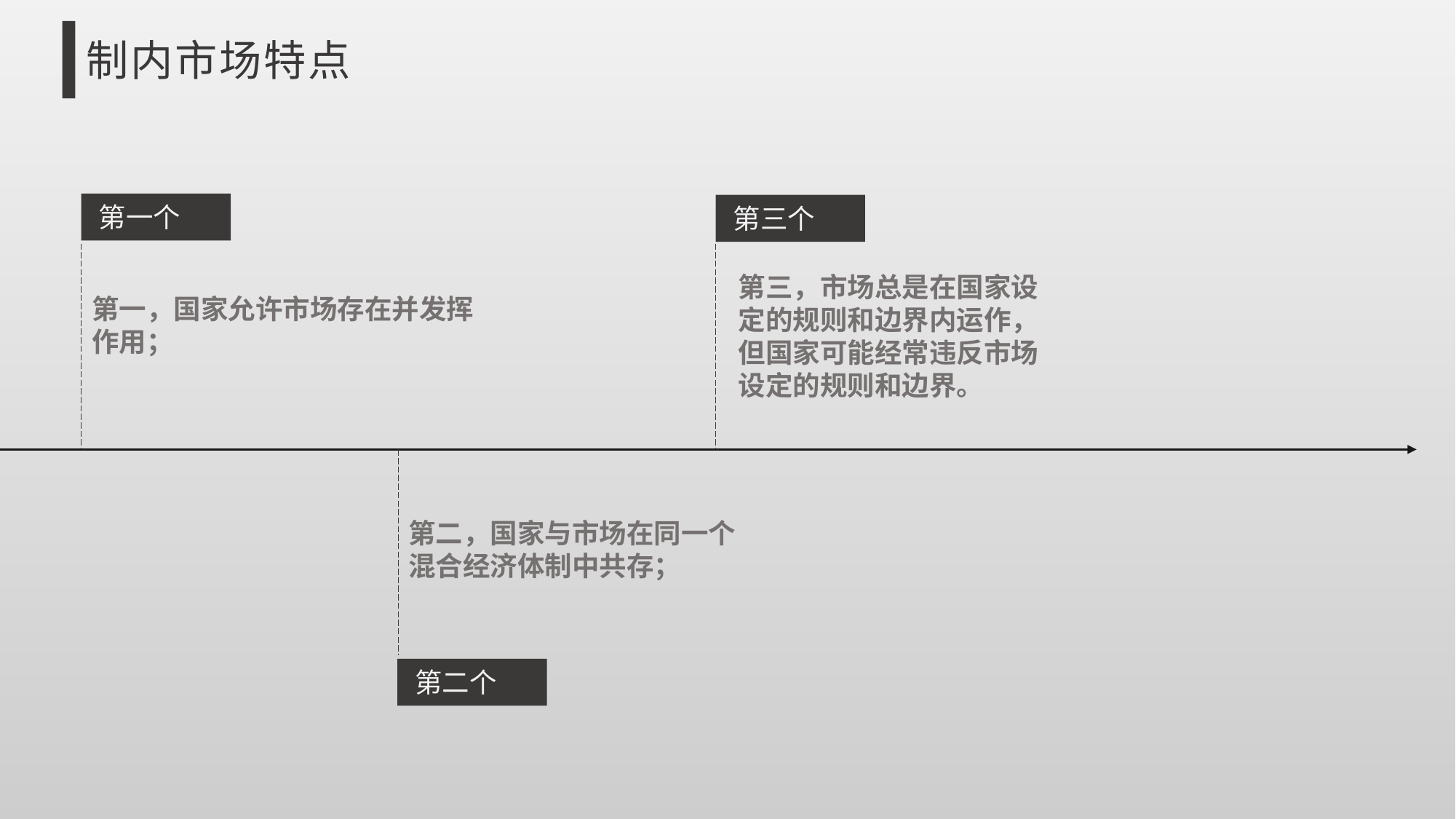

制内市场特点

第一个
第三个
第三，市场总是在国家设定的规则和边界内运作，但国家可能经常违反市场设定的规则和边界。
第一，国家允许市场存在并发挥作用；
第二，国家与市场在同一个混合经济体制中共存；

第二个